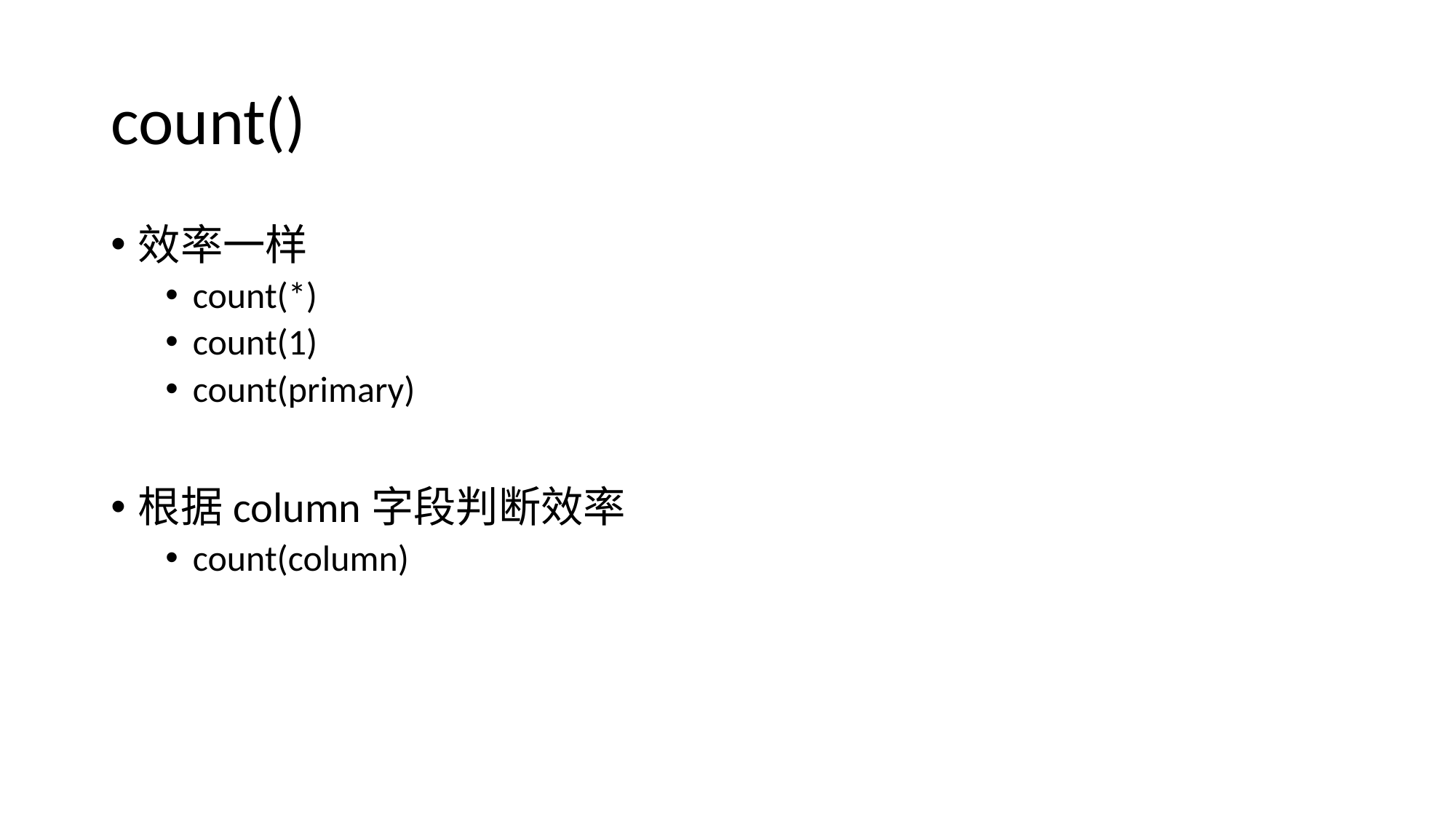

# count()
效率一样
count(*)
count(1)
count(primary)

根据column字段判断效率
count(column)